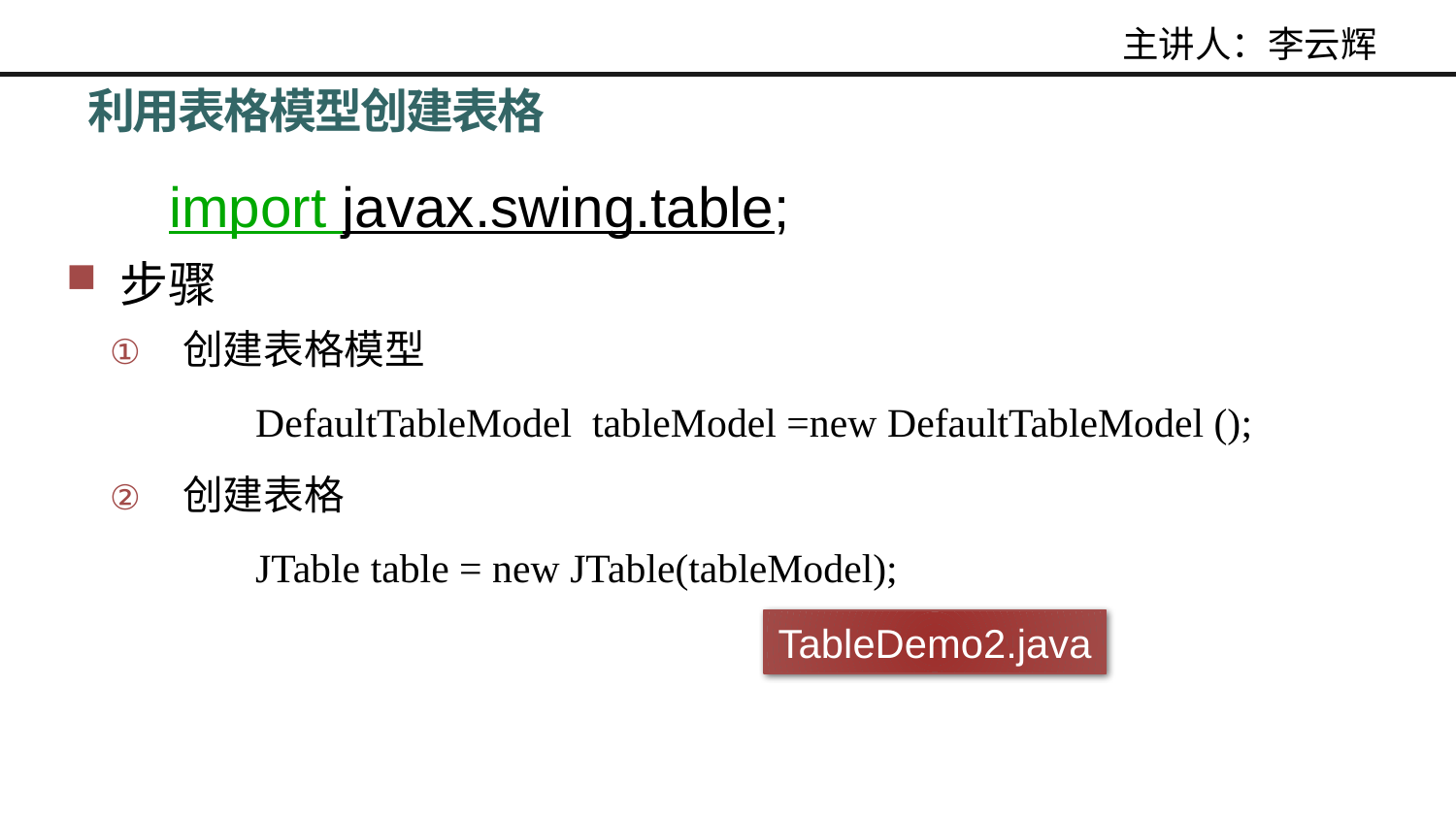

# 利用表格模型创建表格
import javax.swing.table;
 步骤
创建表格模型
	DefaultTableModel  tableModel =new DefaultTableModel ();
创建表格
	JTable table = new JTable(tableModel);
TableDemo2.java